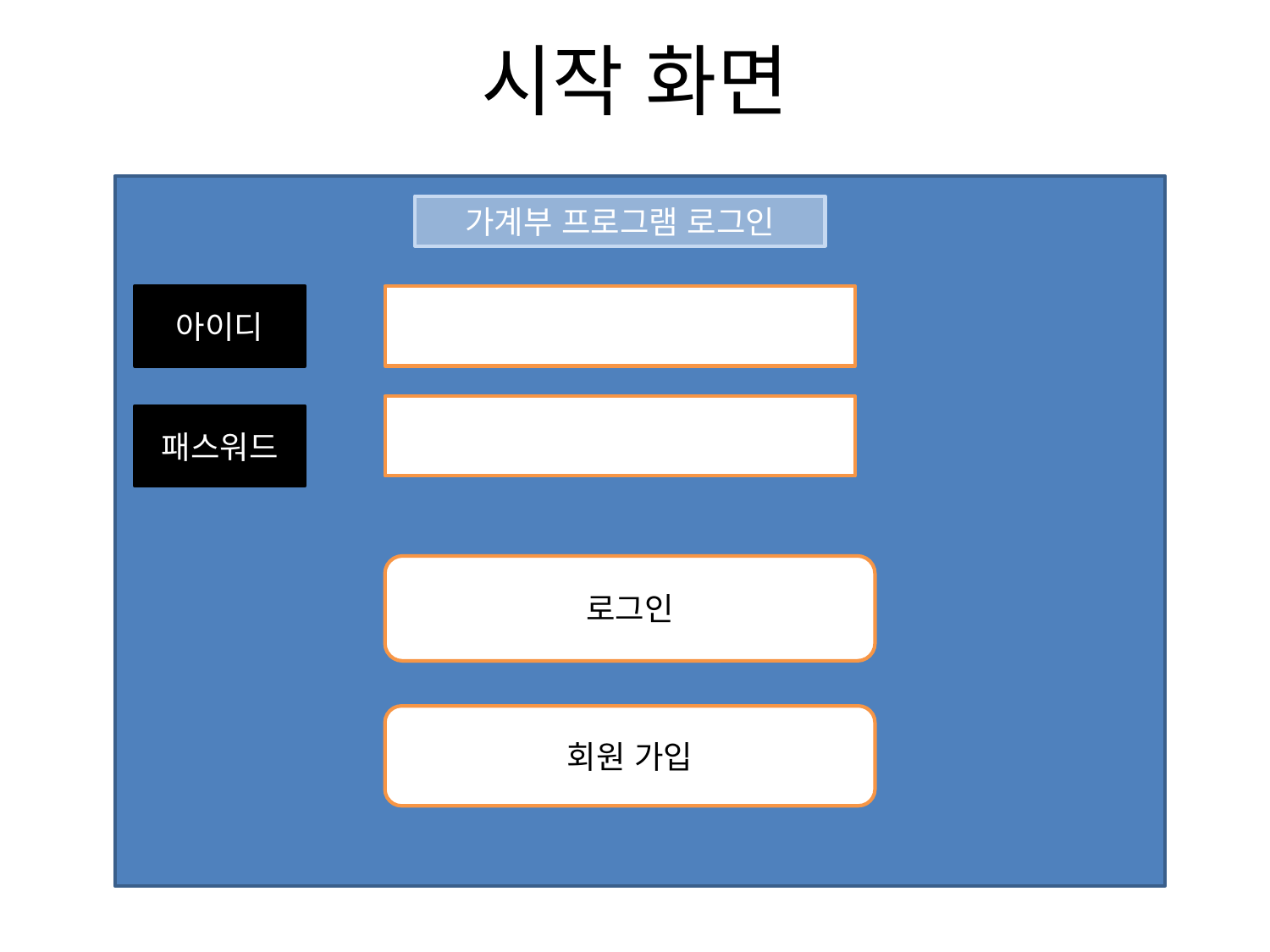

시작 화면

가계부 프로그램 로그인
아이디

패스워드
로그인
회원 가입